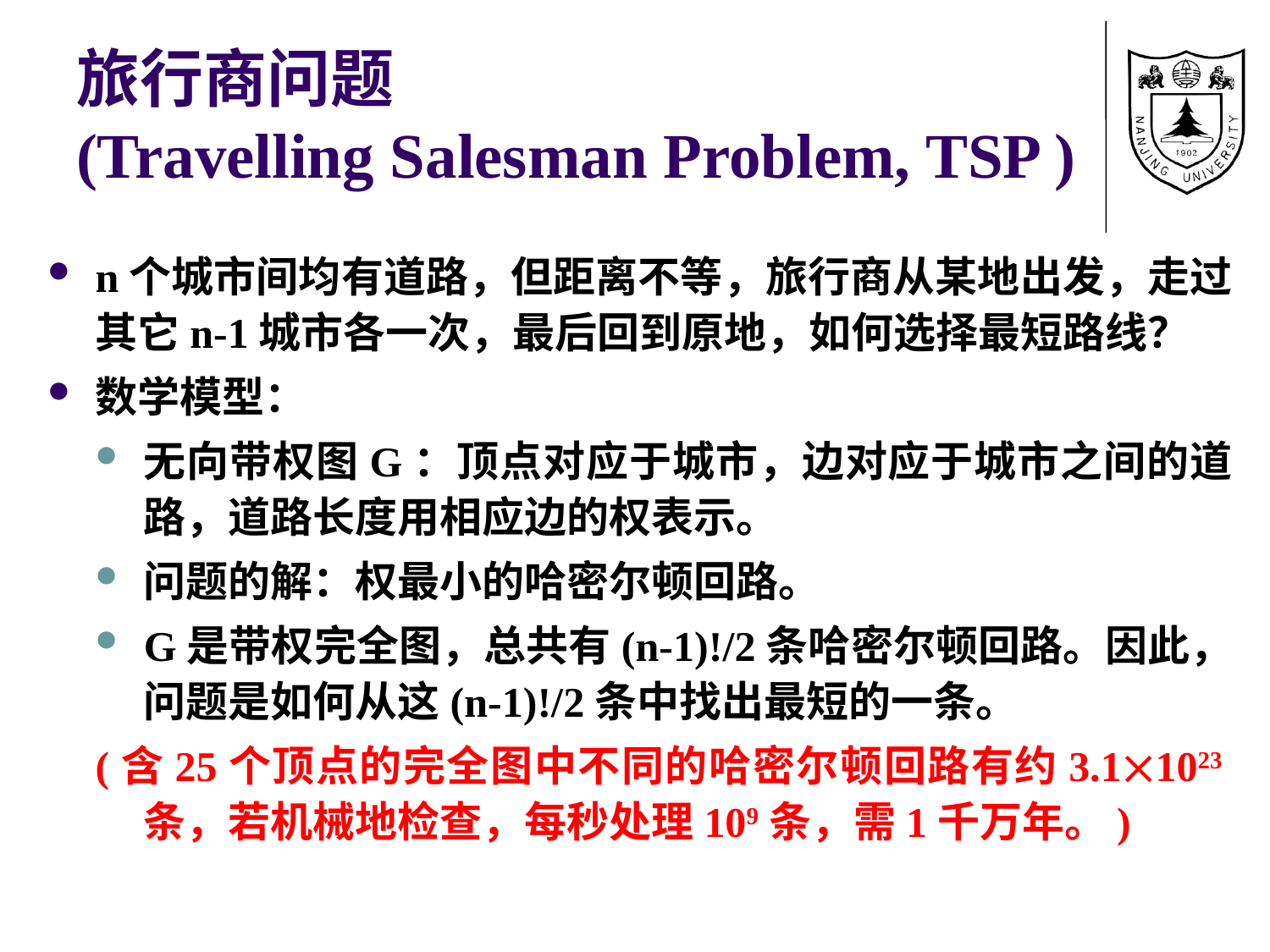

# 旅行商问题 (Travelling Salesman Problem, TSP )
n个城市间均有道路，但距离不等，旅行商从某地出发，走过其它n-1城市各一次，最后回到原地，如何选择最短路线？
数学模型：
无向带权图G：顶点对应于城市，边对应于城市之间的道路，道路长度用相应边的权表示。
问题的解：权最小的哈密尔顿回路。
G是带权完全图，总共有(n-1)!/2条哈密尔顿回路。因此，问题是如何从这(n-1)!/2条中找出最短的一条。
(含25个顶点的完全图中不同的哈密尔顿回路有约3.1×1023条，若机械地检查，每秒处理109条，需1千万年。)